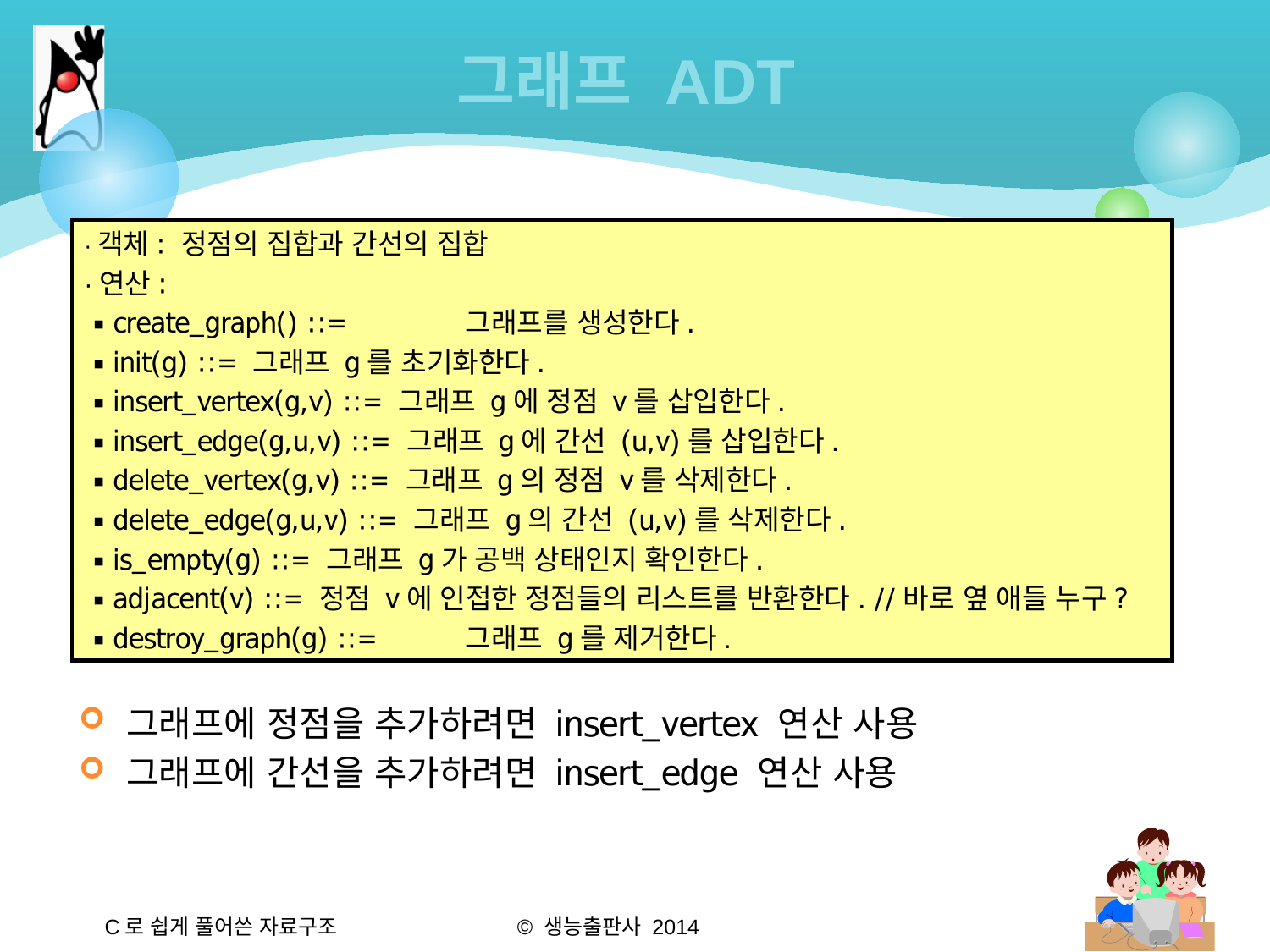

# 그래프 ADT
∙객체: 정점의 집합과 간선의 집합
∙연산:
 ▪ create_graph() ::=	그래프를 생성한다.
 ▪ init(g) ::= 그래프 g를 초기화한다.
 ▪ insert_vertex(g,v) ::= 그래프 g에 정점 v를 삽입한다.
 ▪ insert_edge(g,u,v) ::= 그래프 g에 간선 (u,v)를 삽입한다.
 ▪ delete_vertex(g,v) ::= 그래프 g의 정점 v를 삭제한다.
 ▪ delete_edge(g,u,v) ::= 그래프 g의 간선 (u,v)를 삭제한다.
 ▪ is_empty(g) ::= 그래프 g가 공백 상태인지 확인한다.
 ▪ adjacent(v) ::= 정점 v에 인접한 정점들의 리스트를 반환한다. //바로 옆 애들 누구?
 ▪ destroy_graph(g) ::=	그래프 g를 제거한다.
그래프에 정점을 추가하려면 insert_vertex 연산 사용
그래프에 간선을 추가하려면 insert_edge 연산 사용